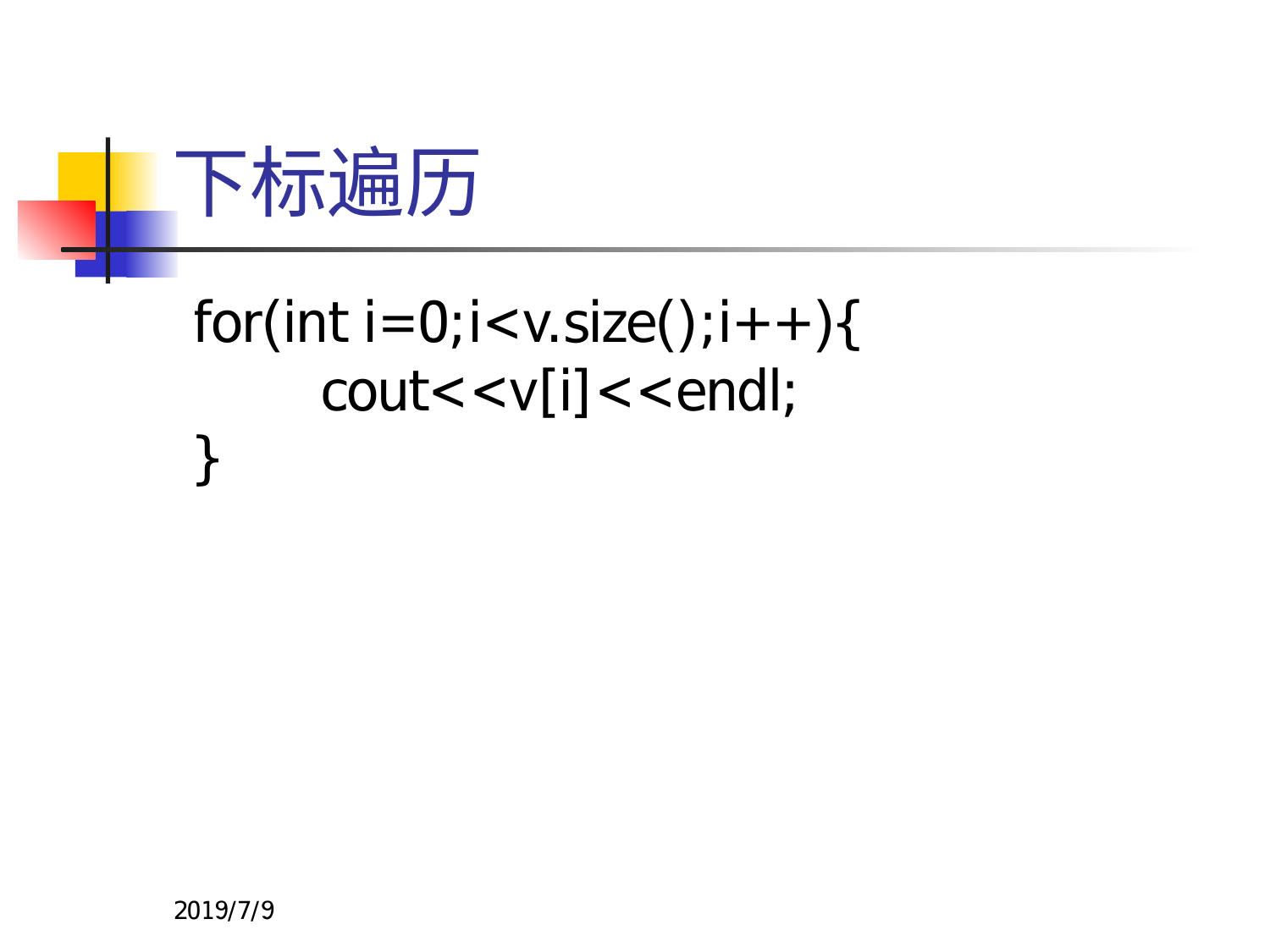

# 下标遍历
 for(int i=0;i<v.size();i++){
	 cout<<v[i]<<endl;
 }
2019/7/9